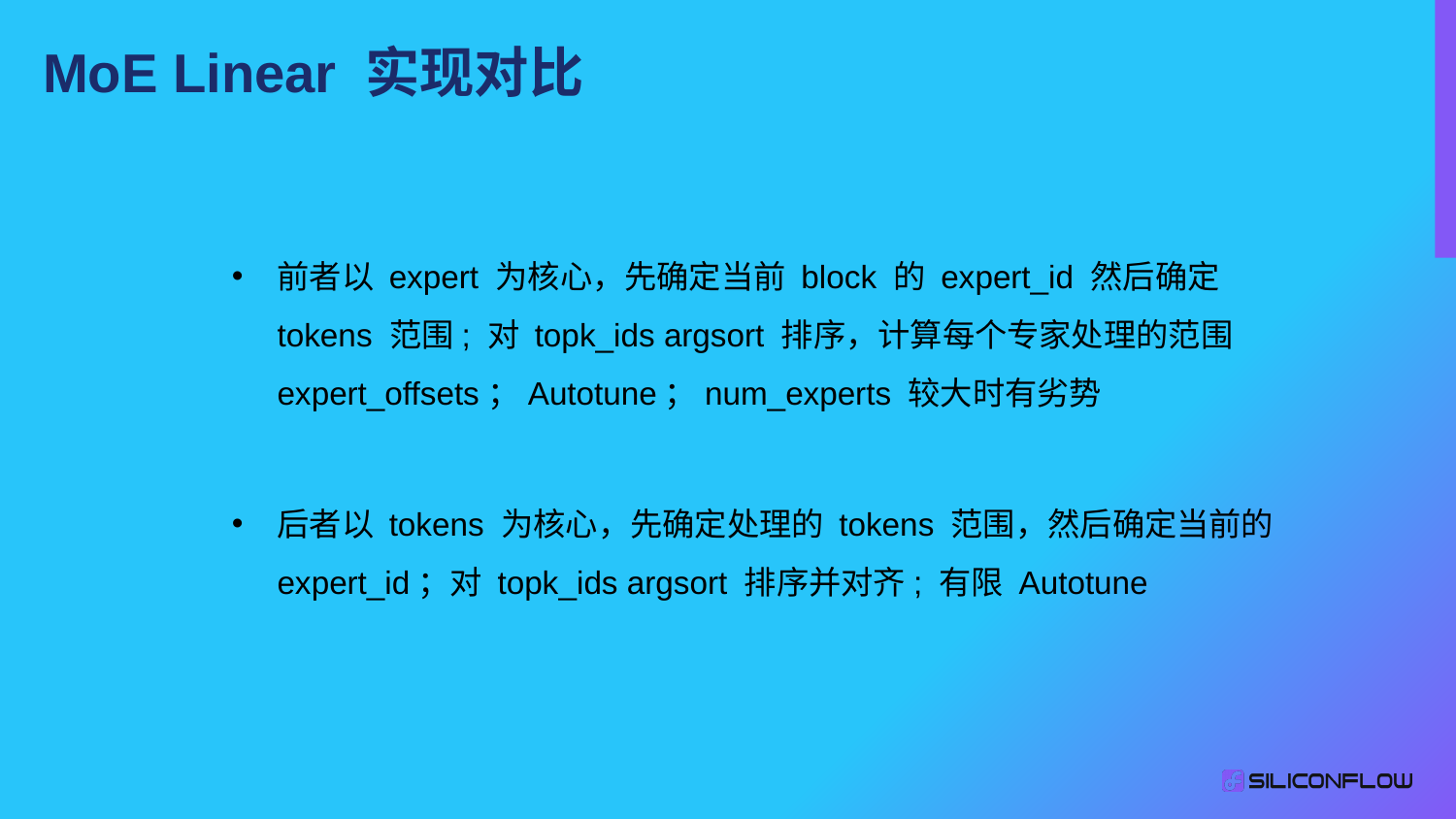

MoE Linear 实现对比
前者以 expert 为核心，先确定当前 block 的 expert_id 然后确定 tokens 范围; 对 topk_ids argsort 排序，计算每个专家处理的范围 expert_offsets；Autotune；num_experts 较大时有劣势

后者以 tokens 为核心，先确定处理的 tokens 范围，然后确定当前的 expert_id；对 topk_ids argsort 排序并对齐; 有限 Autotune